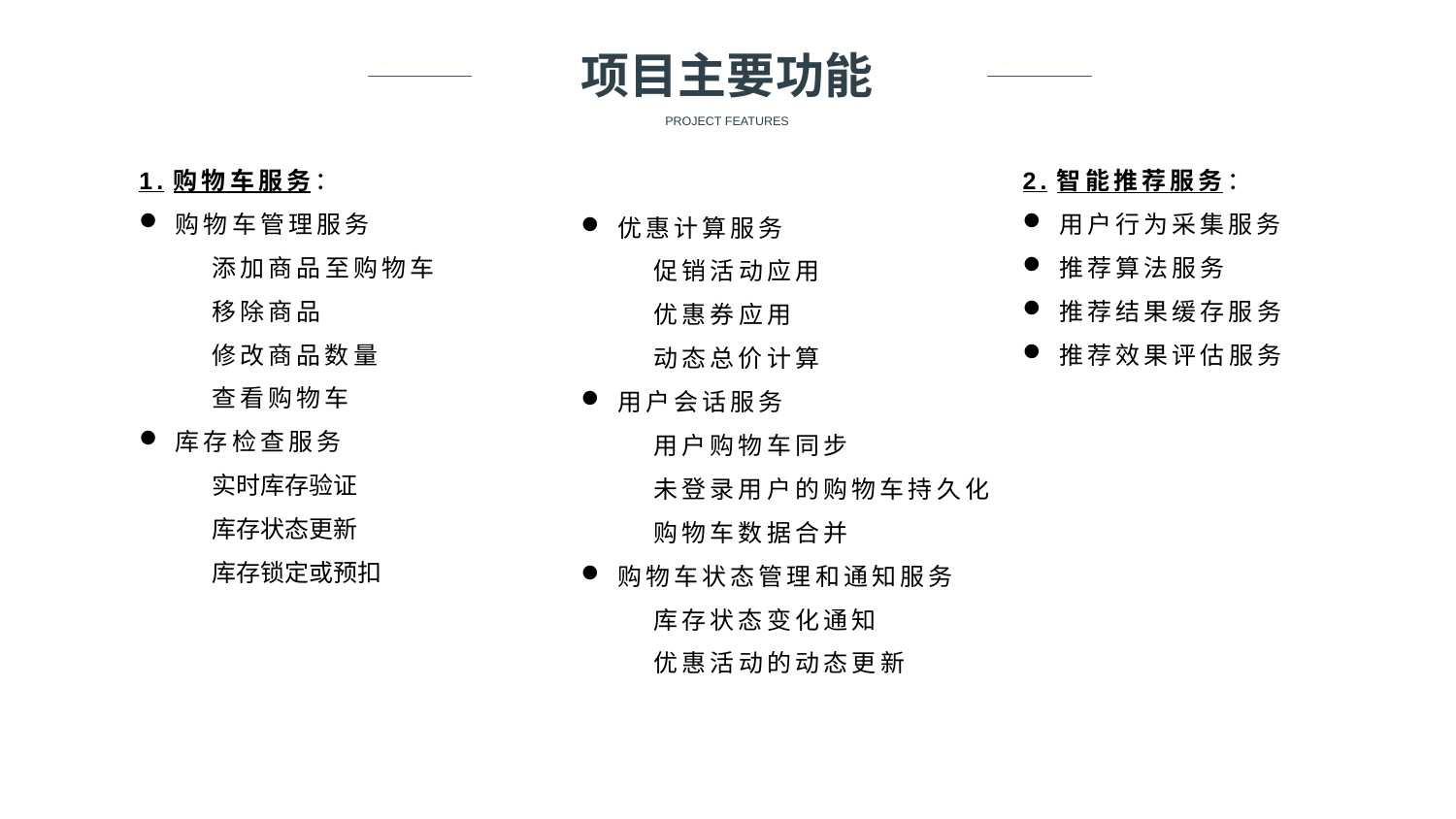

项目主要功能
PROJECT FEATURES
1.购物车服务：
购物车管理服务
添加商品至购物车
移除商品
修改商品数量
查看购物车
库存检查服务
实时库存验证
库存状态更新
库存锁定或预扣

2.智能推荐服务：
用户行为采集服务
推荐算法服务
推荐结果缓存服务
推荐效果评估服务
优惠计算服务
促销活动应用
优惠券应用
动态总价计算
用户会话服务
用户购物车同步
未登录用户的购物车持久化
购物车数据合并
购物车状态管理和通知服务
库存状态变化通知
优惠活动的动态更新